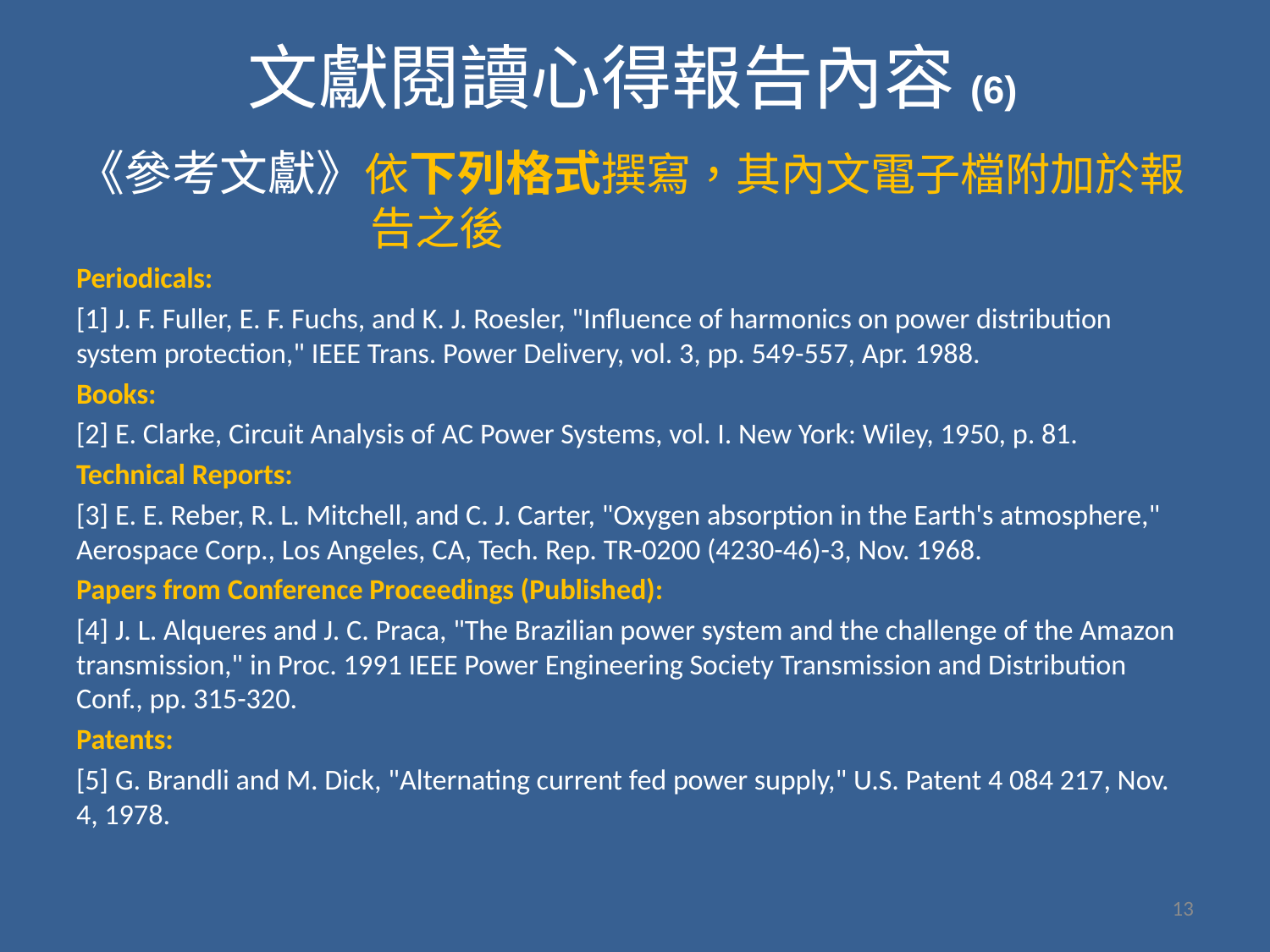

# 文獻閱讀心得報告內容(6)
《參考文獻》依下列格式撰寫，其內文電子檔附加於報告之後
Periodicals:
[1] J. F. Fuller, E. F. Fuchs, and K. J. Roesler, "Influence of harmonics on power distribution system protection," IEEE Trans. Power Delivery, vol. 3, pp. 549-557, Apr. 1988.
Books:
[2] E. Clarke, Circuit Analysis of AC Power Systems, vol. I. New York: Wiley, 1950, p. 81.
Technical Reports:
[3] E. E. Reber, R. L. Mitchell, and C. J. Carter, "Oxygen absorption in the Earth's atmosphere," Aerospace Corp., Los Angeles, CA, Tech. Rep. TR-0200 (4230-46)-3, Nov. 1968.
Papers from Conference Proceedings (Published):
[4] J. L. Alqueres and J. C. Praca, "The Brazilian power system and the challenge of the Amazon transmission," in Proc. 1991 IEEE Power Engineering Society Transmission and Distribution Conf., pp. 315-320.
Patents:
[5] G. Brandli and M. Dick, "Alternating current fed power supply," U.S. Patent 4 084 217, Nov. 4, 1978.

13